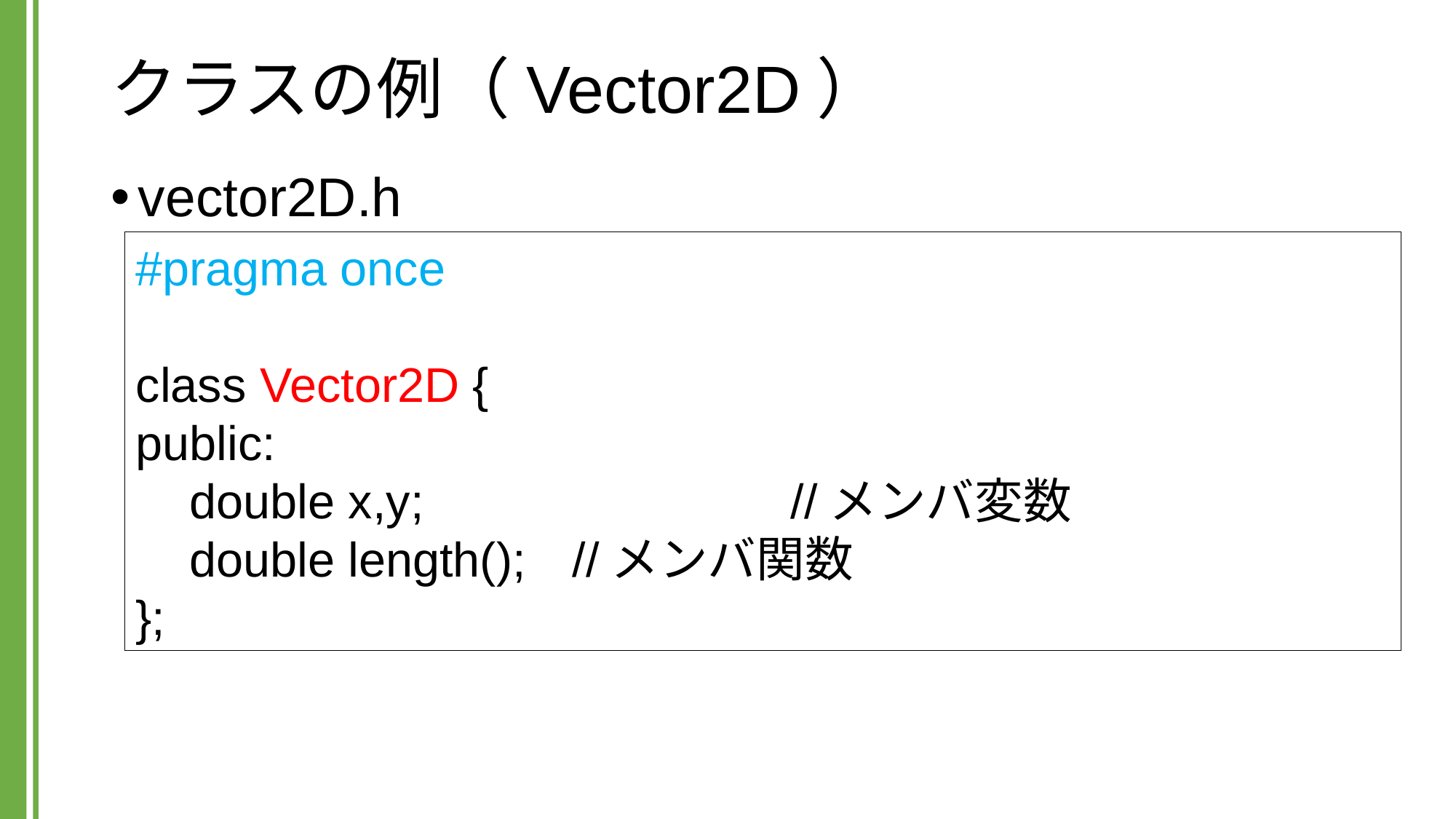

# クラスの例（Vector2D）
vector2D.h

#pragma once

class Vector2D {
public:
    double x,y; 				//メンバ変数
    double length();	//メンバ関数
};